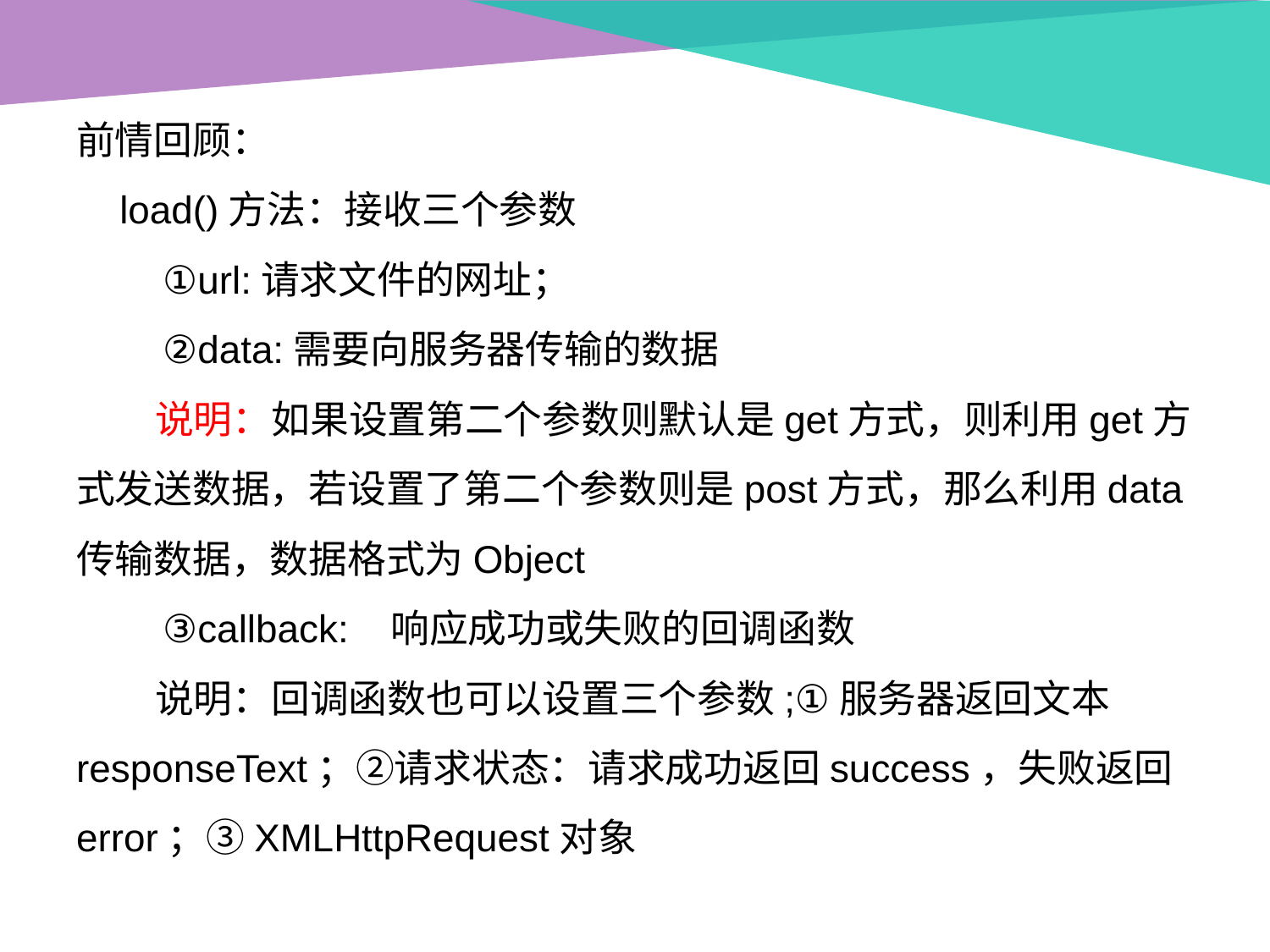

前情回顾：
    load()方法：接收三个参数
        ①url:请求文件的网址；
        ②data:需要向服务器传输的数据
        说明：如果设置第二个参数则默认是get方式，则利用get方式发送数据，若设置了第二个参数则是post方式，那么利用data传输数据，数据格式为Object
        ③callback:   响应成功或失败的回调函数
        说明：回调函数也可以设置三个参数;①服务器返回文本responseText；②请求状态：请求成功返回success，失败返回error；③XMLHttpRequest对象